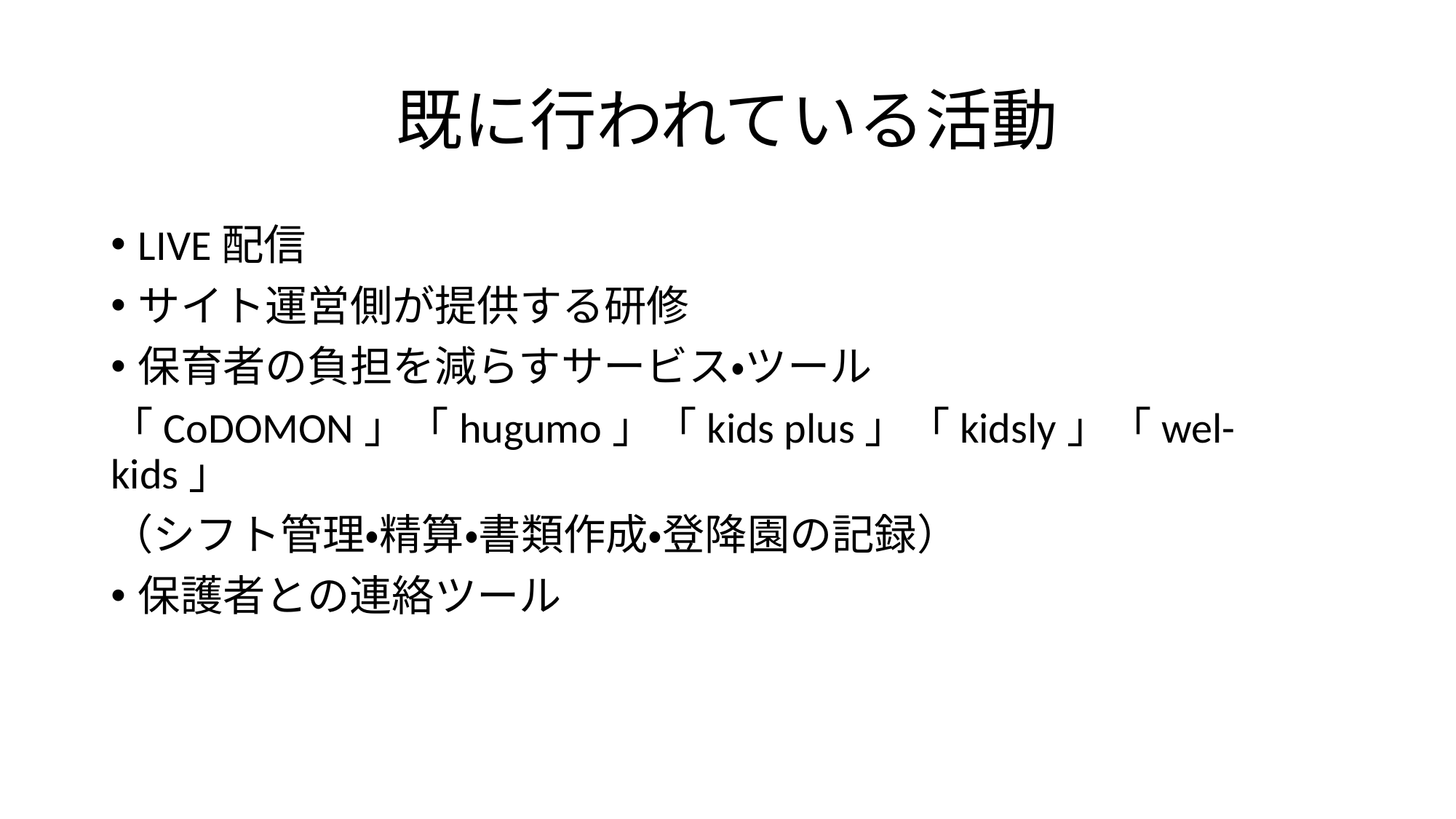

# 既に行われている活動
LIVE配信
サイト運営側が提供する研修
保育者の負担を減らすサービス・ツール
「CoDOMON」「hugumo」「kids plus」「kidsly」「wel-kids」
（シフト管理・精算・書類作成・登降園の記録）
保護者との連絡ツール